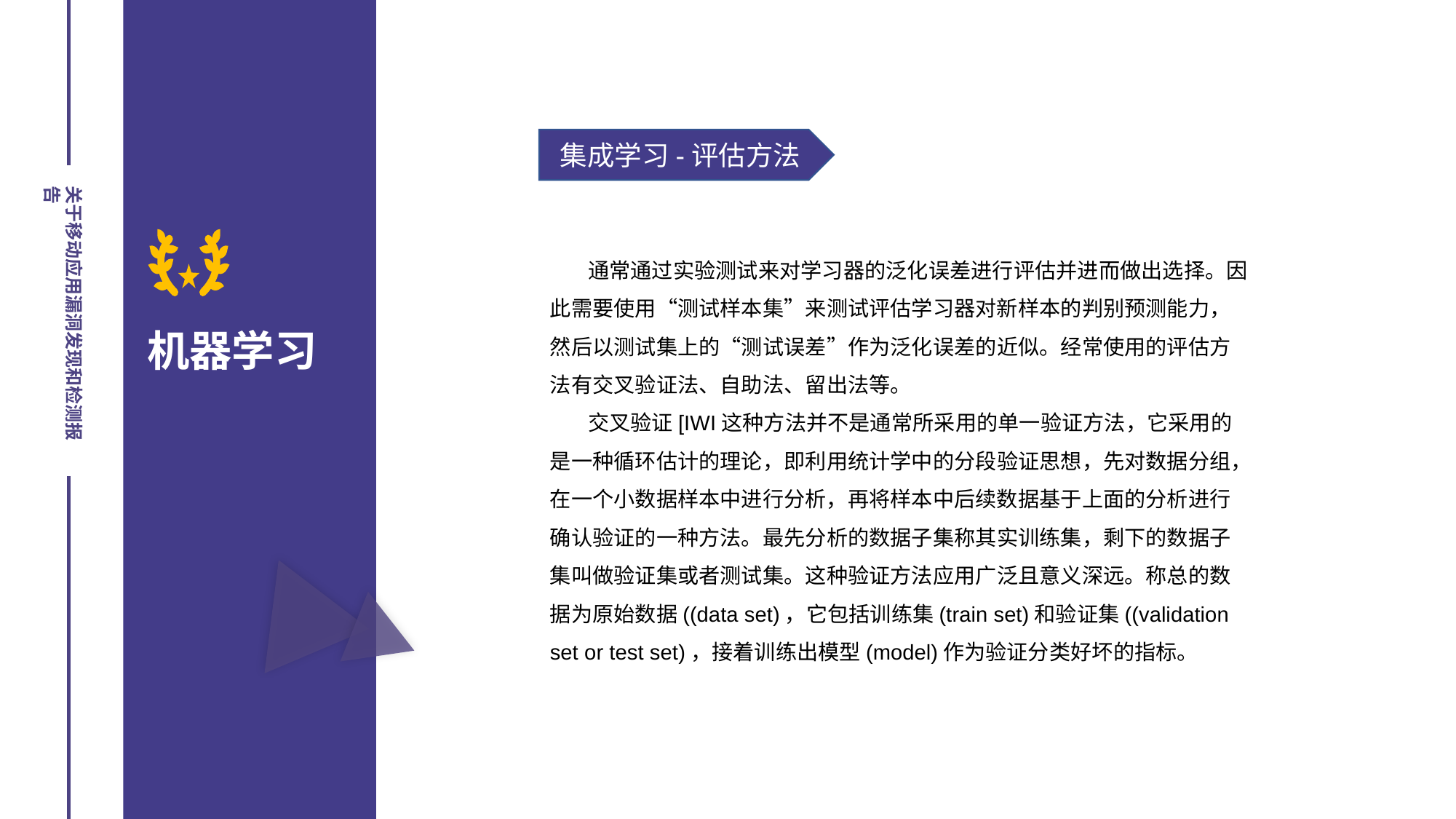

集成学习-评估方法
22%
关于移动应用漏洞发现和检测报告

       通常通过实验测试来对学习器的泛化误差进行评估并进而做出选择。因此需要使用“测试样本集”来测试评估学习器对新样本的判别预测能力，然后以测试集上的“测试误差”作为泛化误差的近似。经常使用的评估方法有交叉验证法、自助法、留出法等。
       交叉验证[IWI这种方法并不是通常所采用的单一验证方法，它采用的是一种循环估计的理论，即利用统计学中的分段验证思想，先对数据分组，在一个小数据样本中进行分析，再将样本中后续数据基于上面的分析进行确认验证的一种方法。最先分析的数据子集称其实训练集，剩下的数据子集叫做验证集或者测试集。这种验证方法应用广泛且意义深远。称总的数据为原始数据((data set)，它包括训练集(train set)和验证集((validation set or test set)，接着训练出模型(model)作为验证分类好坏的指标。
机器学习